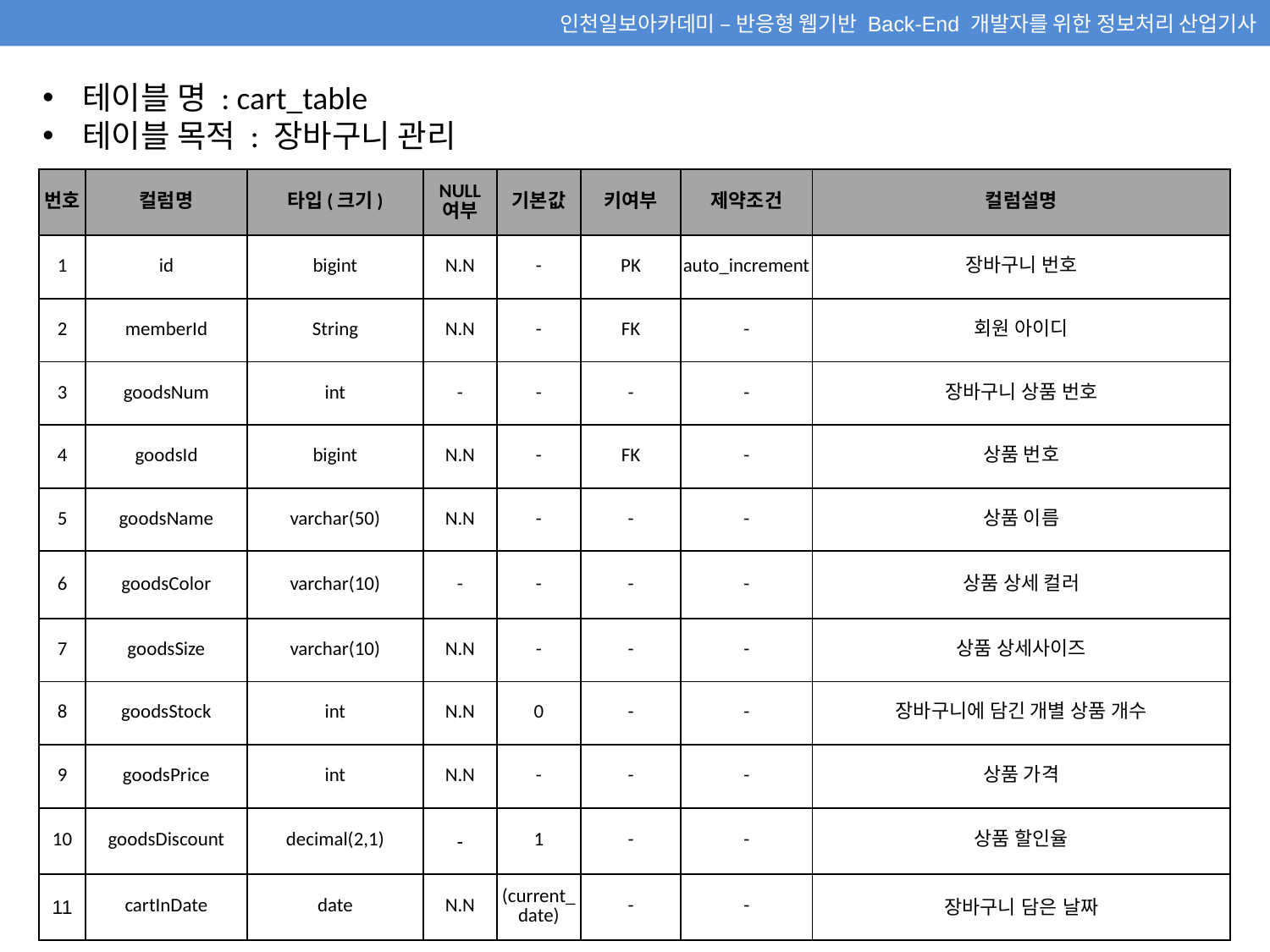

테이블 명 : cart_table
테이블 목적 : 장바구니 관리
| 번호 | 컬럼명 | 타입(크기) | NULL 여부 | 기본값 | 키여부 | 제약조건 | 컬럼설명 |
| --- | --- | --- | --- | --- | --- | --- | --- |
| 1 | id | bigint | N.N | - | PK | auto\_increment | 장바구니 번호 |
| 2 | memberId | String | N.N | - | FK | - | 회원 아이디 |
| 3 | goodsNum | int | - | - | - | - | 장바구니 상품 번호 |
| 4 | goodsId | bigint | N.N | - | FK | - | 상품 번호 |
| 5 | goodsName | varchar(50) | N.N | - | - | - | 상품 이름 |
| 6 | goodsColor | varchar(10) | - | - | - | - | 상품 상세 컬러 |
| 7 | goodsSize | varchar(10) | N.N | - | - | - | 상품 상세사이즈 |
| 8 | goodsStock | int | N.N | 0 | - | - | 장바구니에 담긴 개별 상품 개수 |
| 9 | goodsPrice | int | N.N | - | - | - | 상품 가격 |
| 10 | goodsDiscount | decimal(2,1) | - | 1 | - | - | 상품 할인율 |
| 11 | cartInDate | date | N.N | (current\_date) | - | - | 장바구니 담은 날짜 |